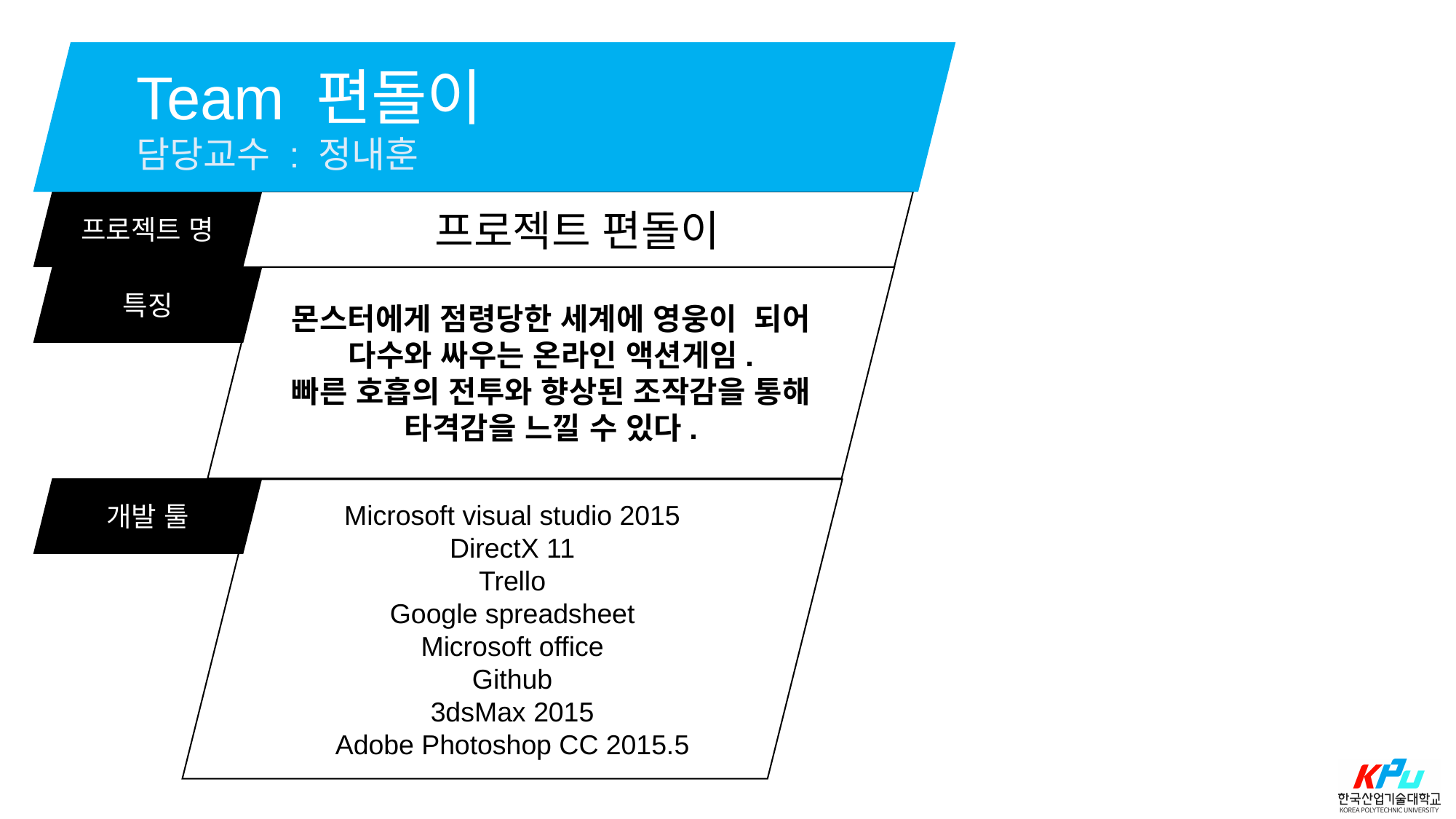

Team 편돌이
담당교수 : 정내훈
프로젝트 명
프로젝트 편돌이
특징
몬스터에게 점령당한 세계에 영웅이  되어 다수와 싸우는 온라인 액션게임.
빠른 호흡의 전투와 향상된 조작감을 통해 타격감을 느낄 수 있다.
개발 툴
Microsoft visual studio 2015
DirectX 11
Trello
Google spreadsheet
Microsoft office
Github
3dsMax 2015
Adobe Photoshop CC 2015.5